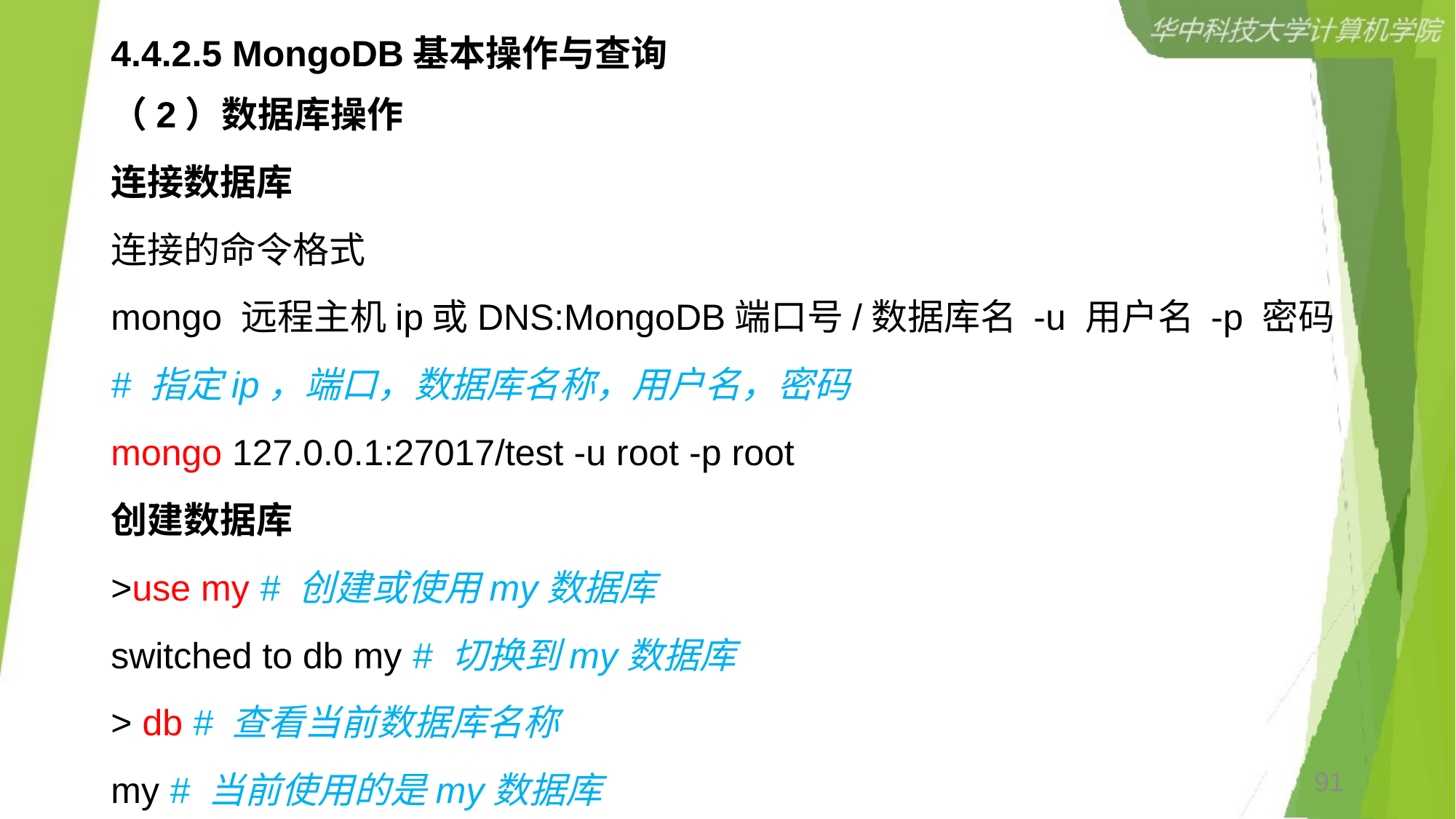

# 4.4.2.5 MongoDB基本操作与查询
（2）数据库操作
连接数据库
连接的命令格式
mongo 远程主机ip或DNS:MongoDB端口号/数据库名 -u 用户名 -p 密码
# 指定ip，端口，数据库名称，用户名，密码
mongo 127.0.0.1:27017/test -u root -p root
创建数据库
>use my # 创建或使用my数据库
switched to db my # 切换到my数据库
> db # 查看当前数据库名称
my # 当前使用的是my数据库
91